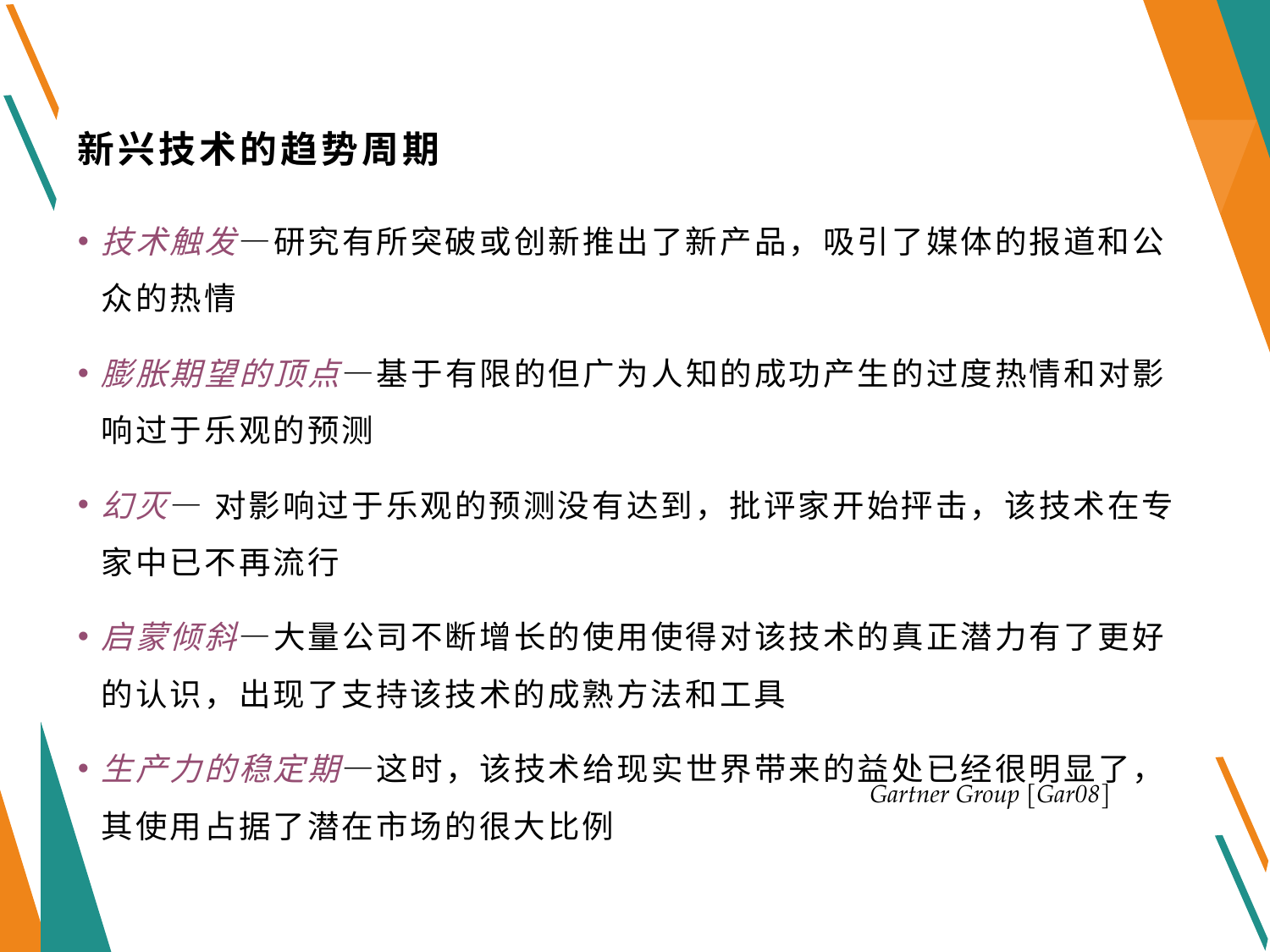

# 新兴技术的趋势周期
技术触发—研究有所突破或创新推出了新产品，吸引了媒体的报道和公众的热情
膨胀期望的顶点—基于有限的但广为人知的成功产生的过度热情和对影响过于乐观的预测
幻灭— 对影响过于乐观的预测没有达到，批评家开始抨击，该技术在专家中已不再流行
启蒙倾斜—大量公司不断增长的使用使得对该技术的真正潜力有了更好的认识，出现了支持该技术的成熟方法和工具
生产力的稳定期—这时，该技术给现实世界带来的益处已经很明显了，其使用占据了潜在市场的很大比例
Gartner Group [Gar08]
5